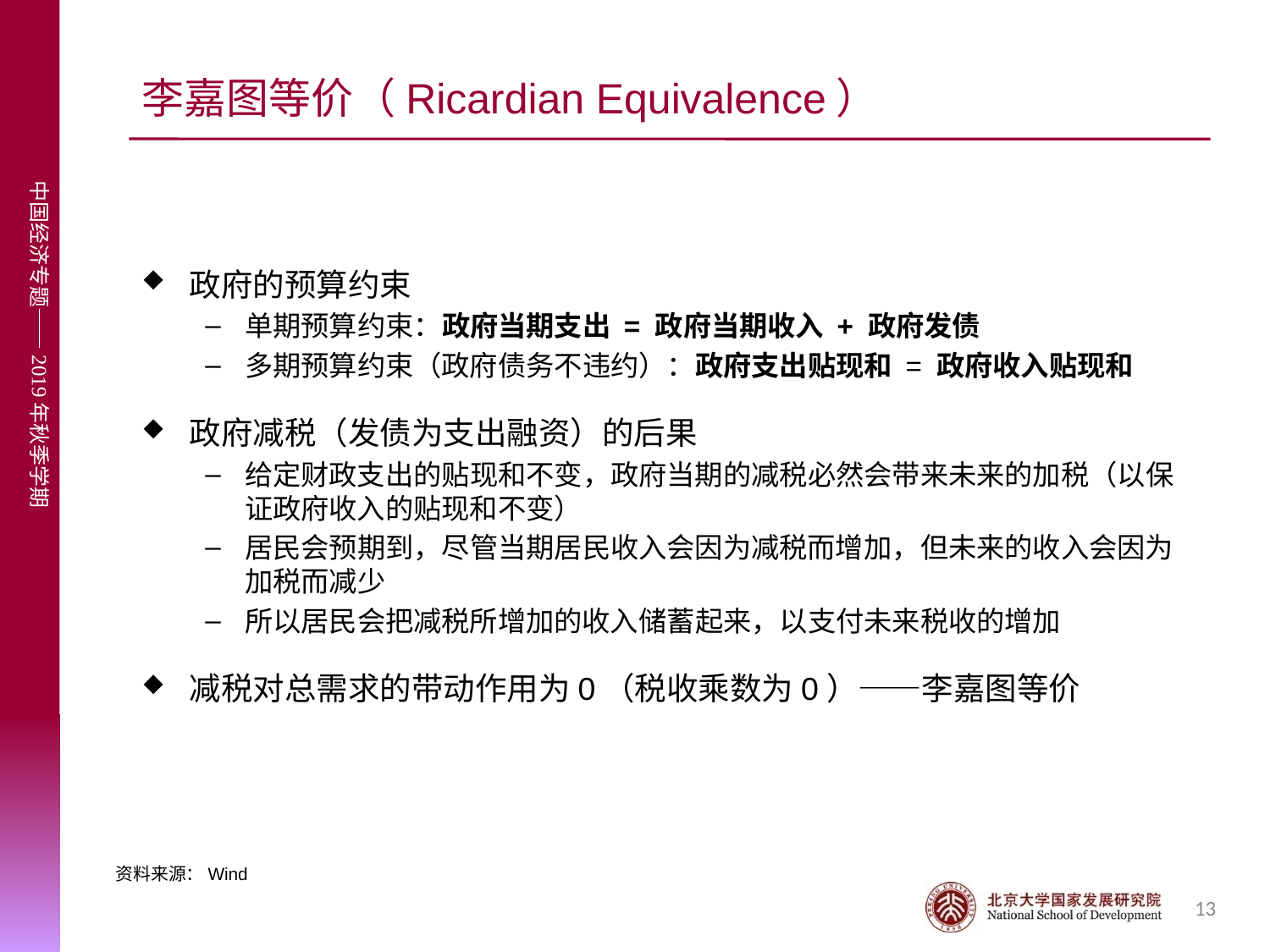

# 李嘉图等价（Ricardian Equivalence）

政府的预算约束
单期预算约束：政府当期支出 = 政府当期收入 + 政府发债
多期预算约束（政府债务不违约）：政府支出贴现和 = 政府收入贴现和
政府减税（发债为支出融资）的后果
给定财政支出的贴现和不变，政府当期的减税必然会带来未来的加税（以保证政府收入的贴现和不变）
居民会预期到，尽管当期居民收入会因为减税而增加，但未来的收入会因为加税而减少
所以居民会把减税所增加的收入储蓄起来，以支付未来税收的增加
减税对总需求的带动作用为0（税收乘数为0）——李嘉图等价
资料来源：Wind
13